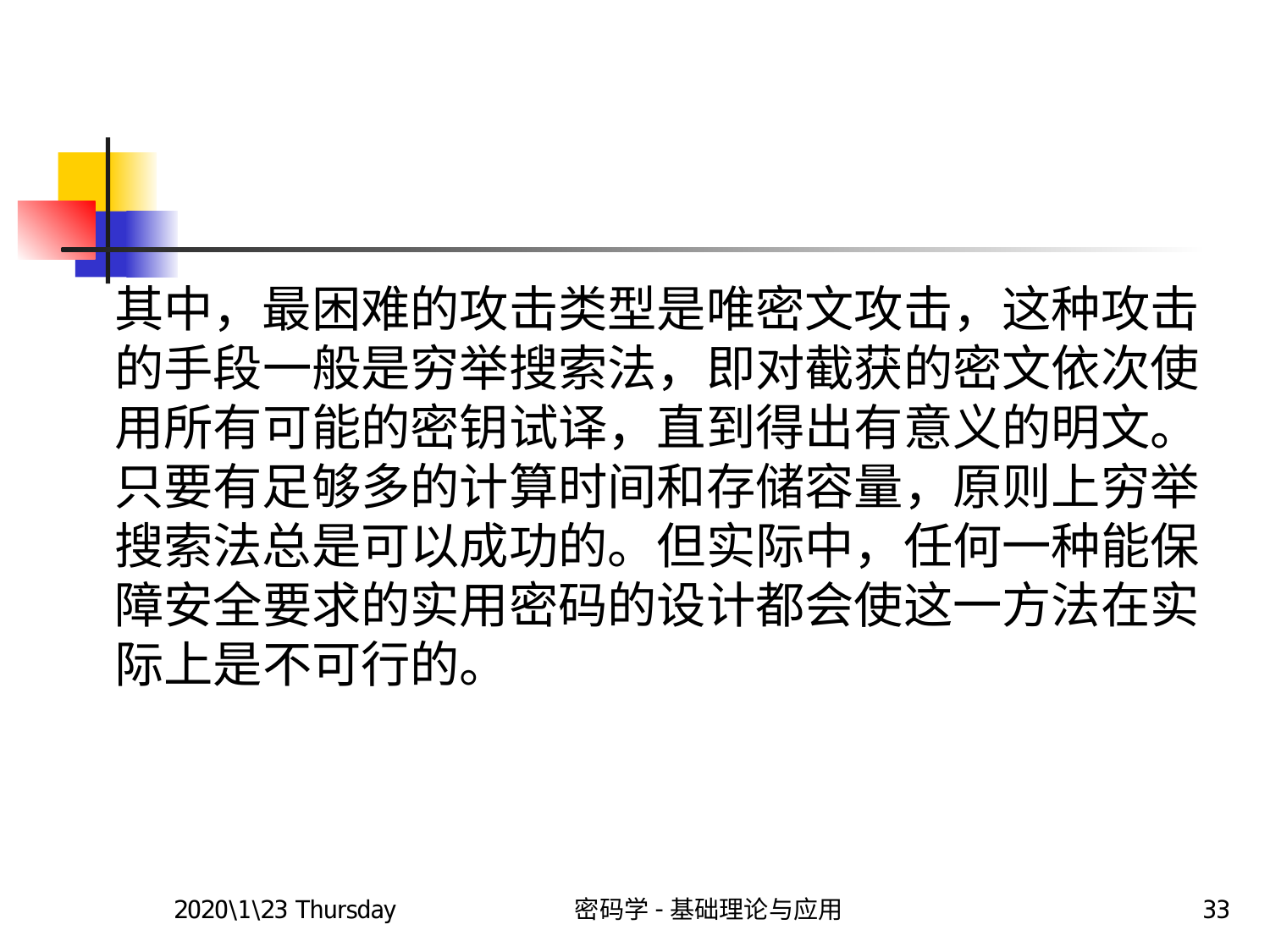

其中，最困难的攻击类型是唯密文攻击，这种攻击的手段一般是穷举搜索法，即对截获的密文依次使用所有可能的密钥试译，直到得出有意义的明文。只要有足够多的计算时间和存储容量，原则上穷举搜索法总是可以成功的。但实际中，任何一种能保障安全要求的实用密码的设计都会使这一方法在实际上是不可行的。
2020\1\23 Thursday
密码学-基础理论与应用
33